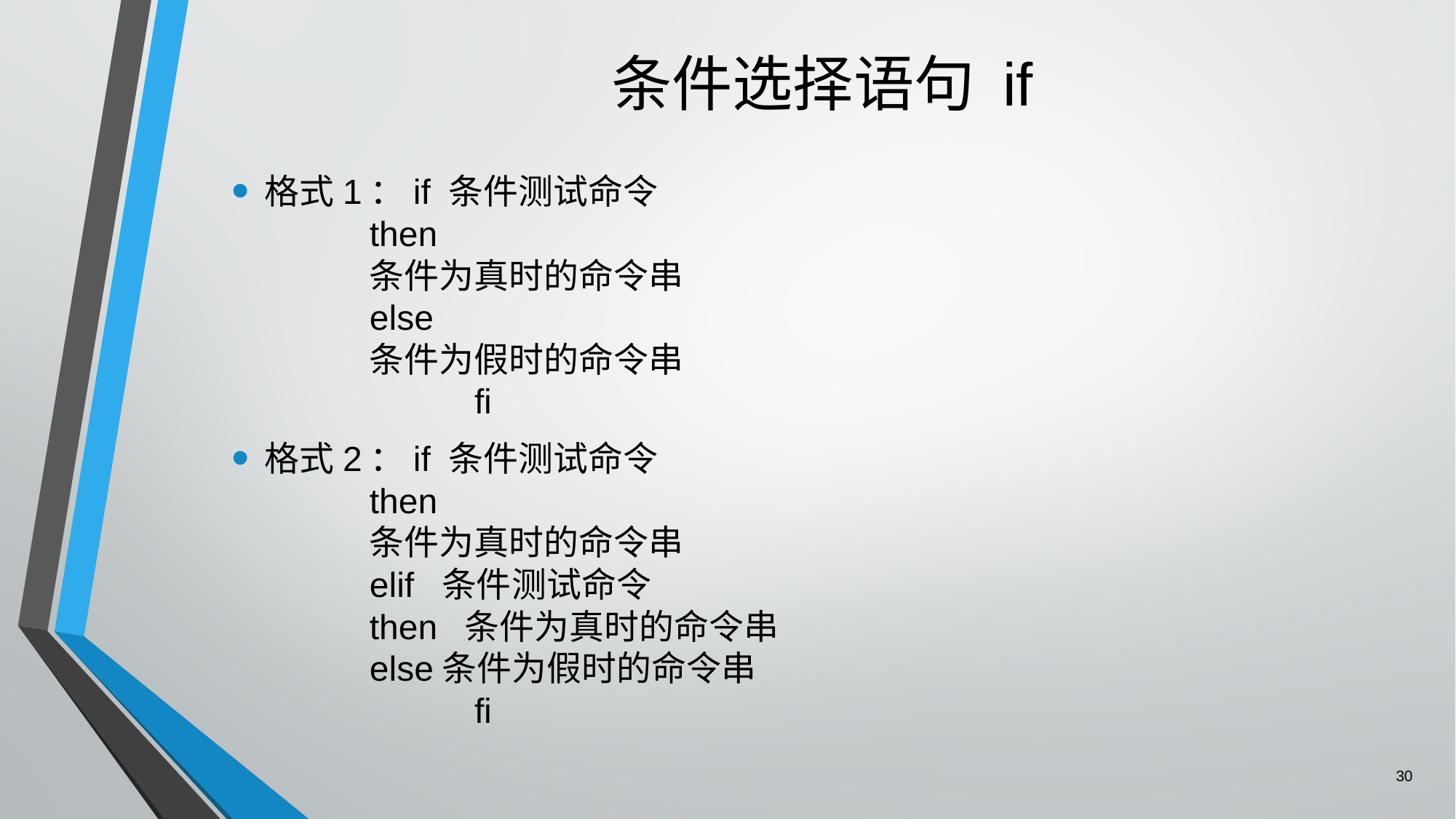

# 条件选择语句 if
格式1：if 条件测试命令
				then
					条件为真时的命令串
				else
					条件为假时的命令串
		    	fi
格式2：if 条件测试命令
				then
					条件为真时的命令串
				elif  条件测试命令
					then  条件为真时的命令串
					else条件为假时的命令串
		    	fi
30